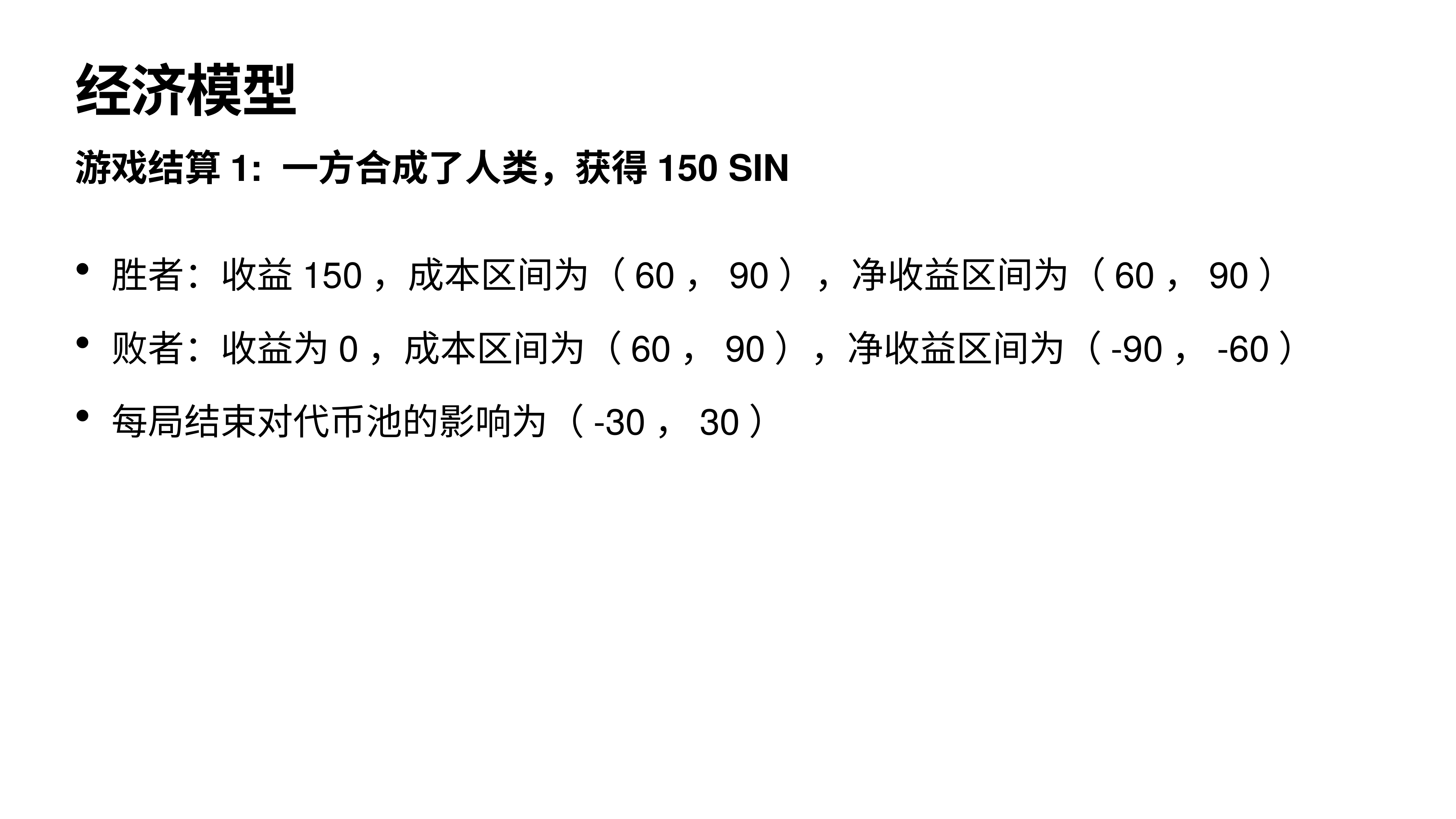

# 经济模型
游戏结算1: 一方合成了人类，获得150 SIN
胜者：收益150，成本区间为（60，90），净收益区间为（60，90）
败者：收益为0，成本区间为（60，90），净收益区间为（-90，-60）
每局结束对代币池的影响为（-30，30）